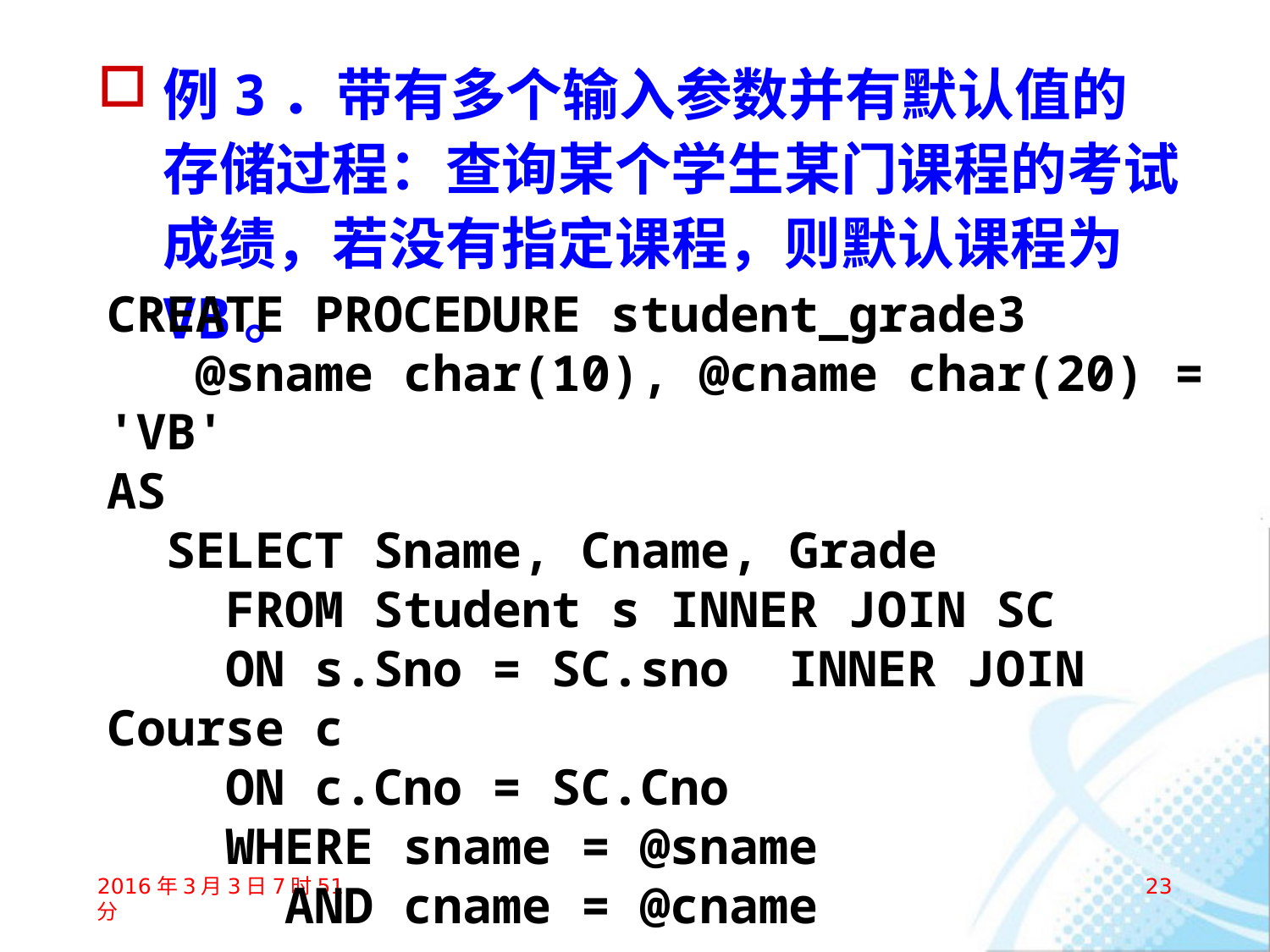

例3．带有多个输入参数并有默认值的存储过程：查询某个学生某门课程的考试成绩，若没有指定课程，则默认课程为VB。
CREATE PROCEDURE student_grade3
   @sname char(10), @cname char(20) = 'VB'
AS
  SELECT Sname, Cname, Grade
    FROM Student s INNER JOIN SC
    ON s.Sno = SC.sno  INNER JOIN Course c
    ON c.Cno = SC.Cno
    WHERE sname = @sname
      AND cname = @cname
2016年3月3日7时51分
23